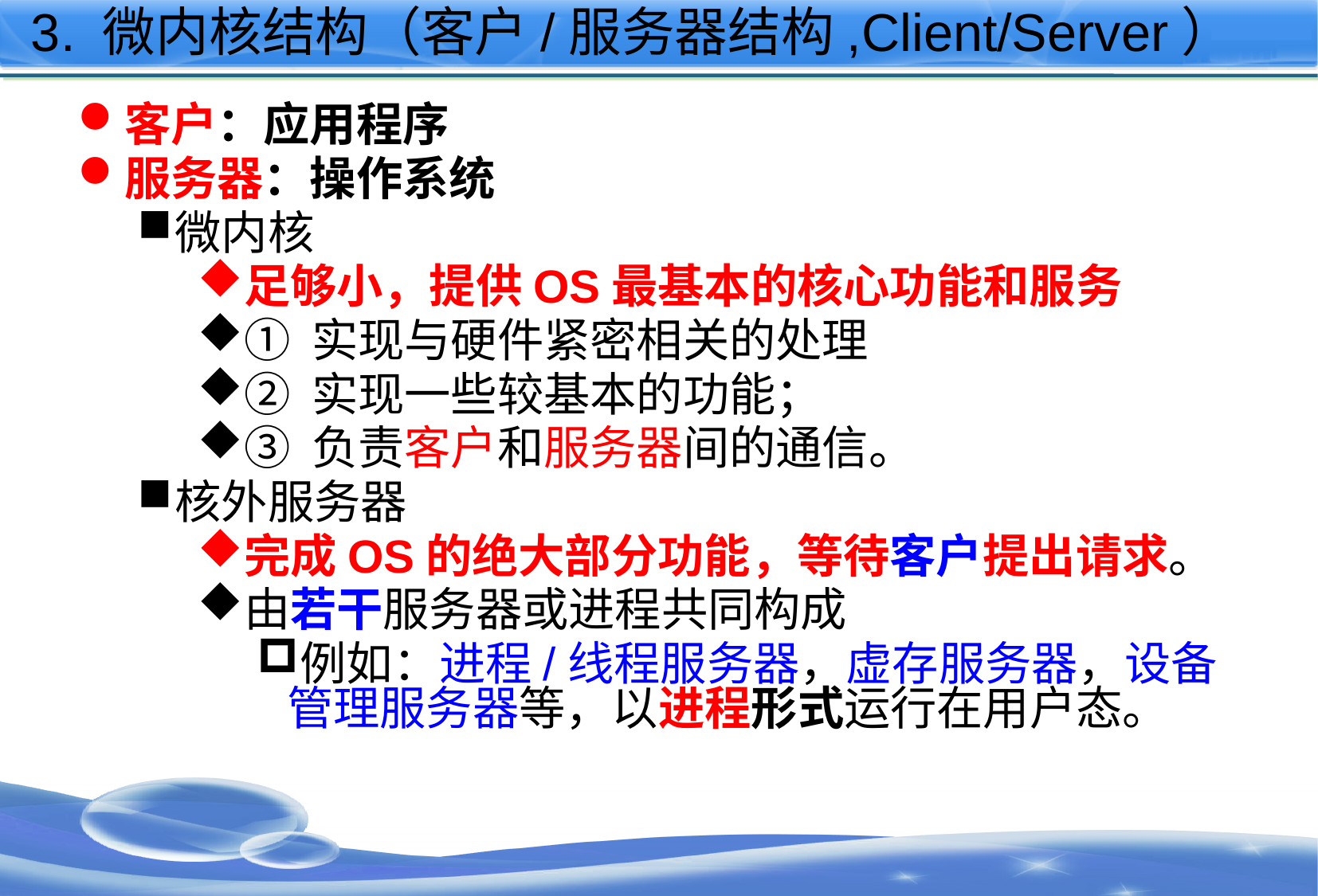

# 3. 微内核结构（客户/服务器结构,Client/Server）
客户：应用程序
服务器：操作系统
微内核
足够小，提供OS最基本的核心功能和服务
① 实现与硬件紧密相关的处理
② 实现一些较基本的功能；
③ 负责客户和服务器间的通信。
核外服务器
完成OS的绝大部分功能，等待客户提出请求。
由若干服务器或进程共同构成
例如：进程/线程服务器，虚存服务器，设备管理服务器等，以进程形式运行在用户态。